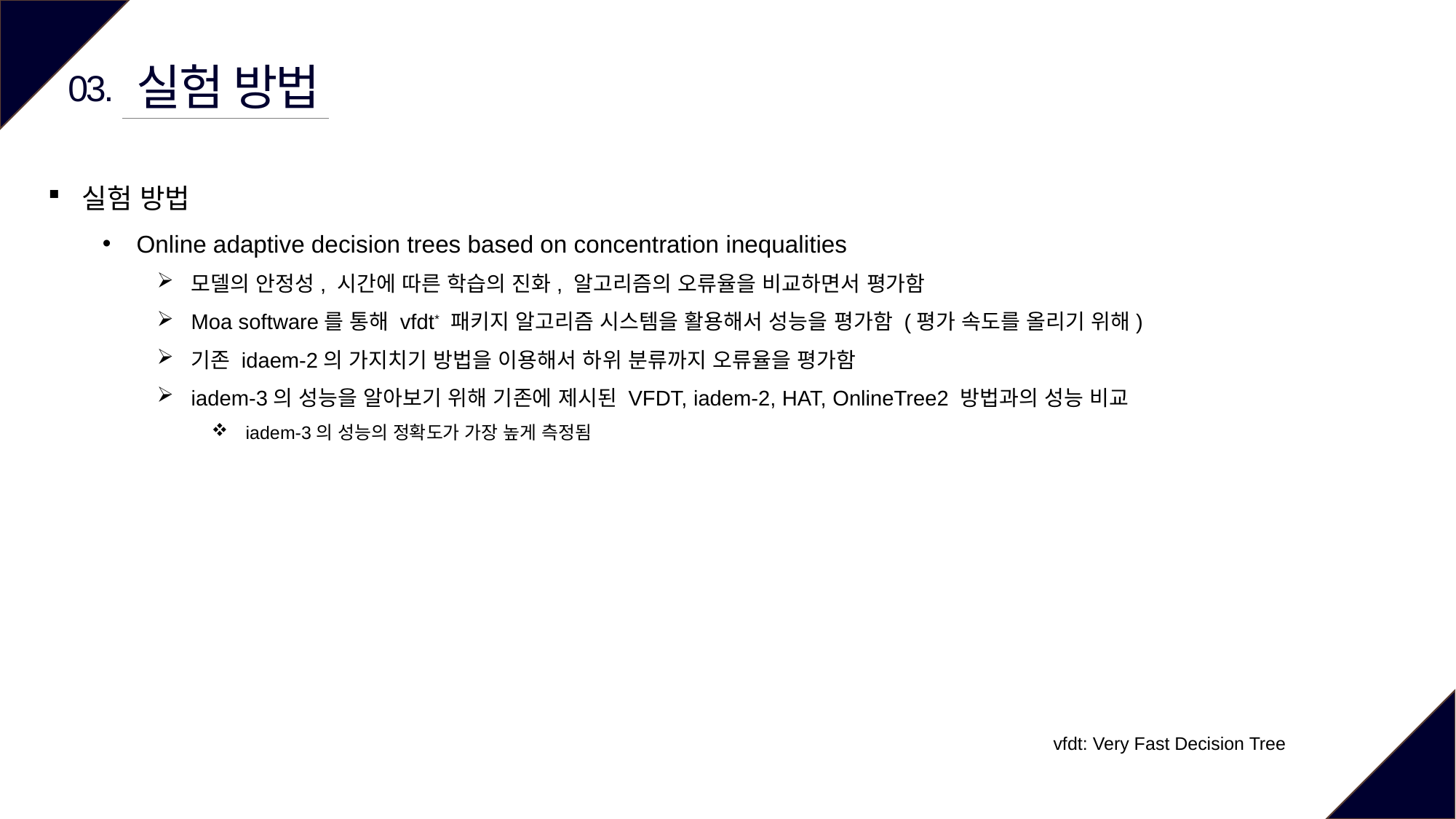

실험 방법
03.
실험 방법
Online adaptive decision trees based on concentration inequalities
모델의 안정성, 시간에 따른 학습의 진화, 알고리즘의 오류율을 비교하면서 평가함
Moa software를 통해 vfdt* 패키지 알고리즘 시스템을 활용해서 성능을 평가함 (평가 속도를 올리기 위해)
기존 idaem-2의 가지치기 방법을 이용해서 하위 분류까지 오류율을 평가함
iadem-3의 성능을 알아보기 위해 기존에 제시된 VFDT, iadem-2, HAT, OnlineTree2 방법과의 성능 비교
iadem-3의 성능의 정확도가 가장 높게 측정됨
vfdt: Very Fast Decision Tree